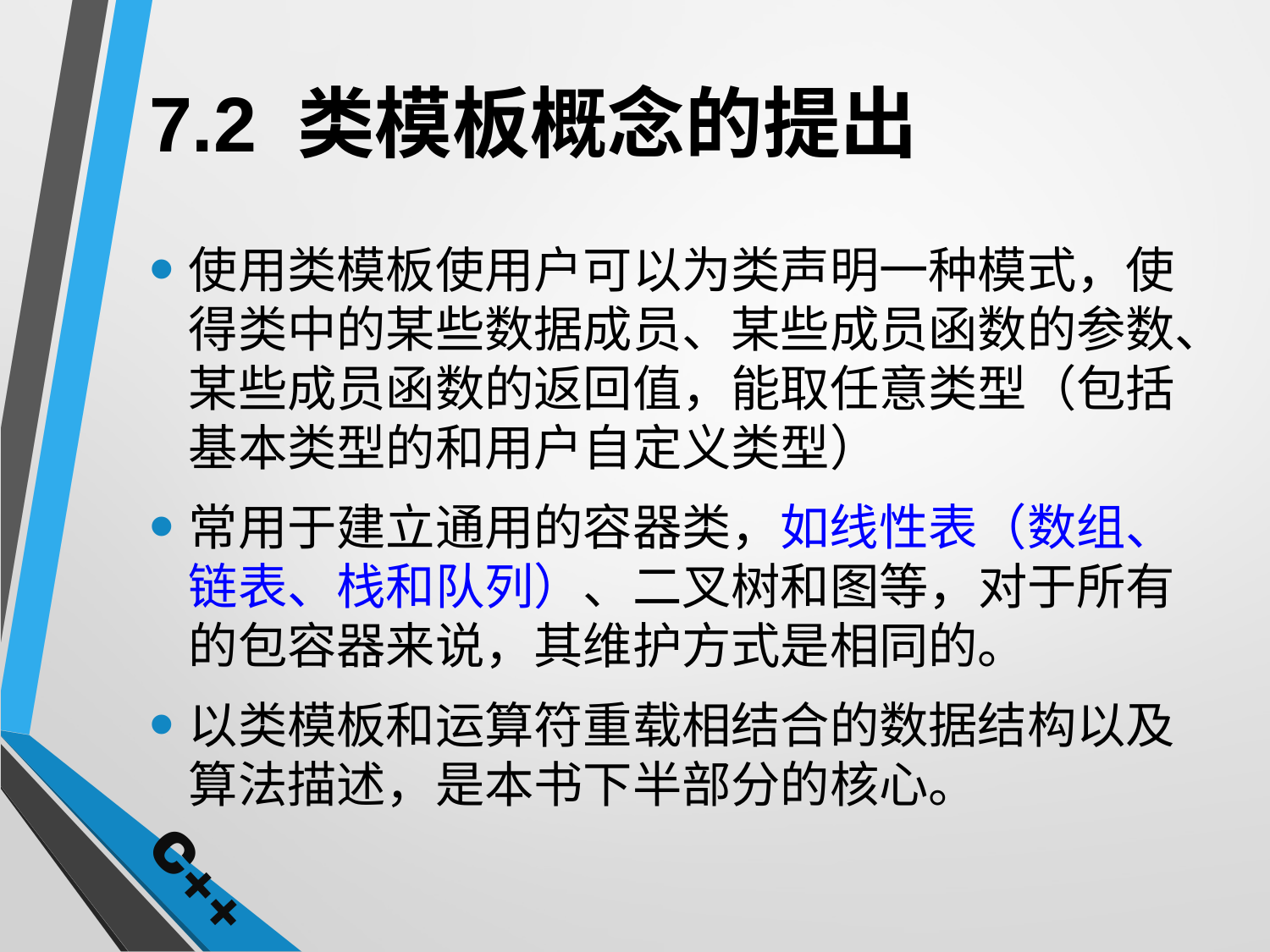

# 7.2 类模板概念的提出
使用类模板使用户可以为类声明一种模式，使得类中的某些数据成员、某些成员函数的参数、某些成员函数的返回值，能取任意类型（包括基本类型的和用户自定义类型）
常用于建立通用的容器类，如线性表（数组、链表、栈和队列）、二叉树和图等，对于所有的包容器来说，其维护方式是相同的。
以类模板和运算符重载相结合的数据结构以及算法描述，是本书下半部分的核心。